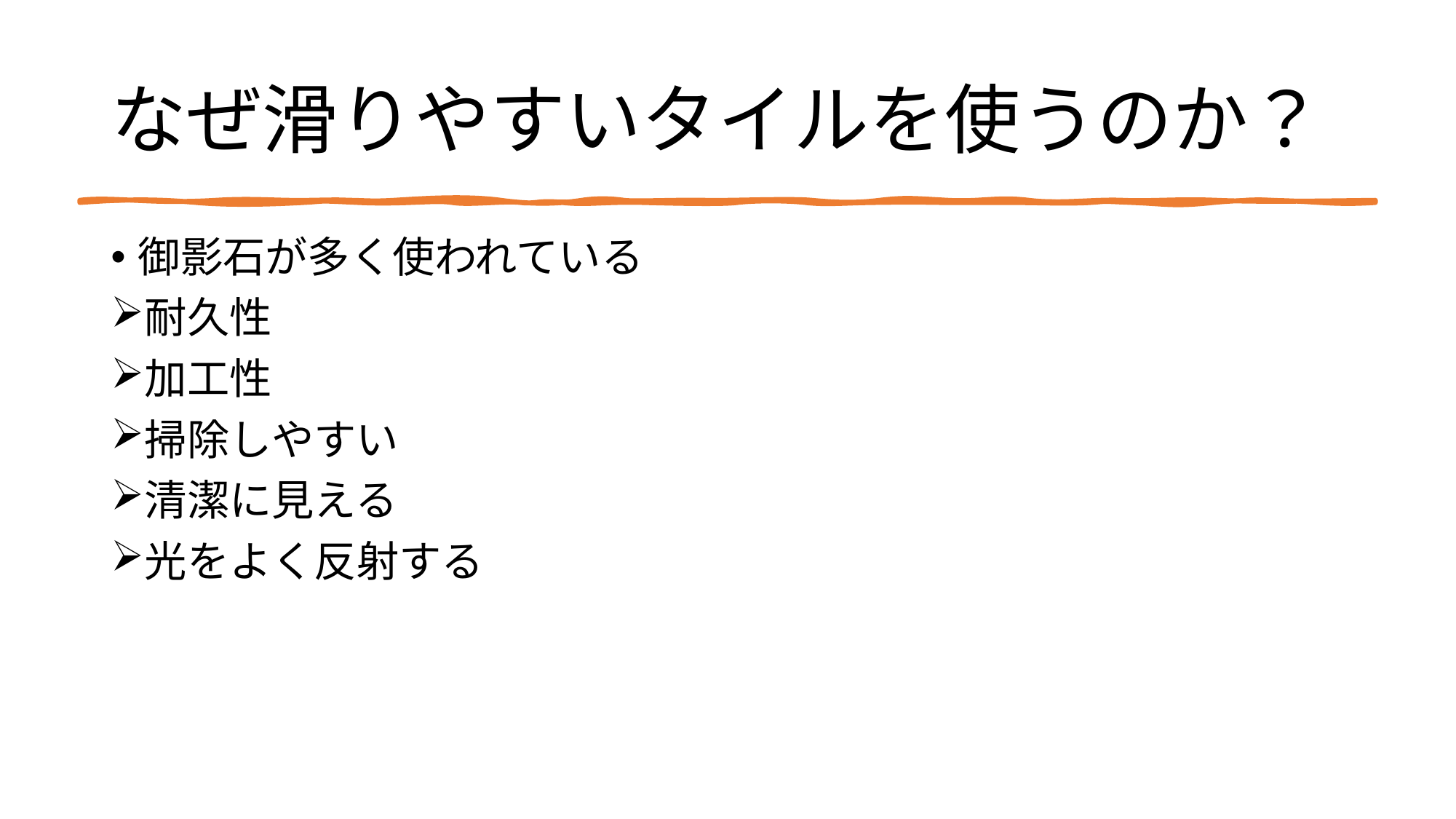

# なぜ滑りやすいタイルを使うのか？

御影石が多く使われている
耐久性
加工性
掃除しやすい
清潔に見える
光をよく反射する